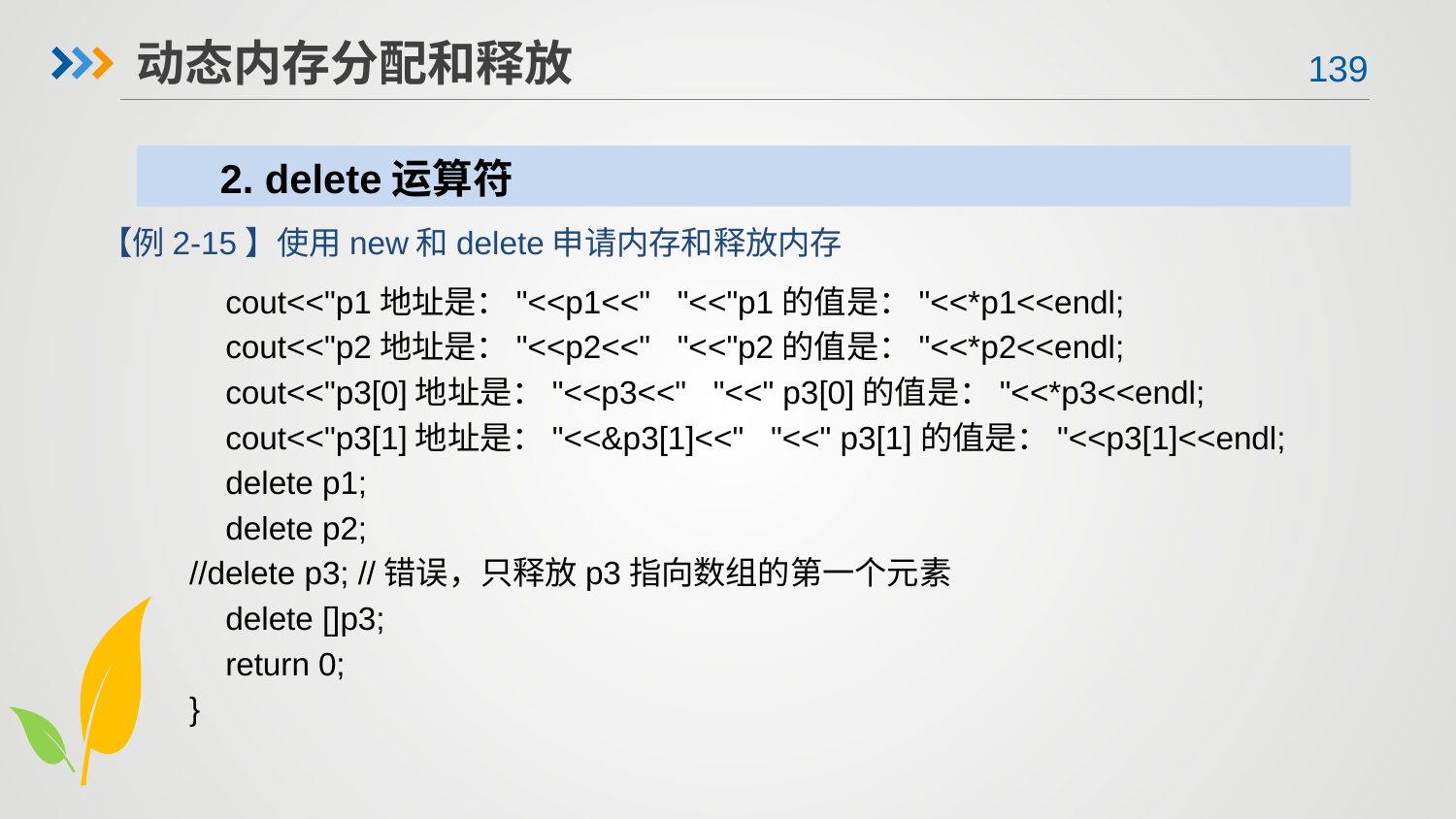

动态内存分配和释放

2. delete运算符
【例2-15】使用new和delete申请内存和释放内存
     cout<<"p1地址是："<<p1<<"   "<<"p1的值是："<<*p1<<endl;
     cout<<"p2地址是："<<p2<<"   "<<"p2的值是："<<*p2<<endl;
     cout<<"p3[0]地址是："<<p3<<"   "<<" p3[0]的值是："<<*p3<<endl;
     cout<<"p3[1]地址是："<<&p3[1]<<"   "<<" p3[1]的值是："<<p3[1]<<endl;
     delete p1;
     delete p2;
 //delete p3; //错误，只释放p3指向数组的第一个元素
     delete []p3;
     return 0;
 }